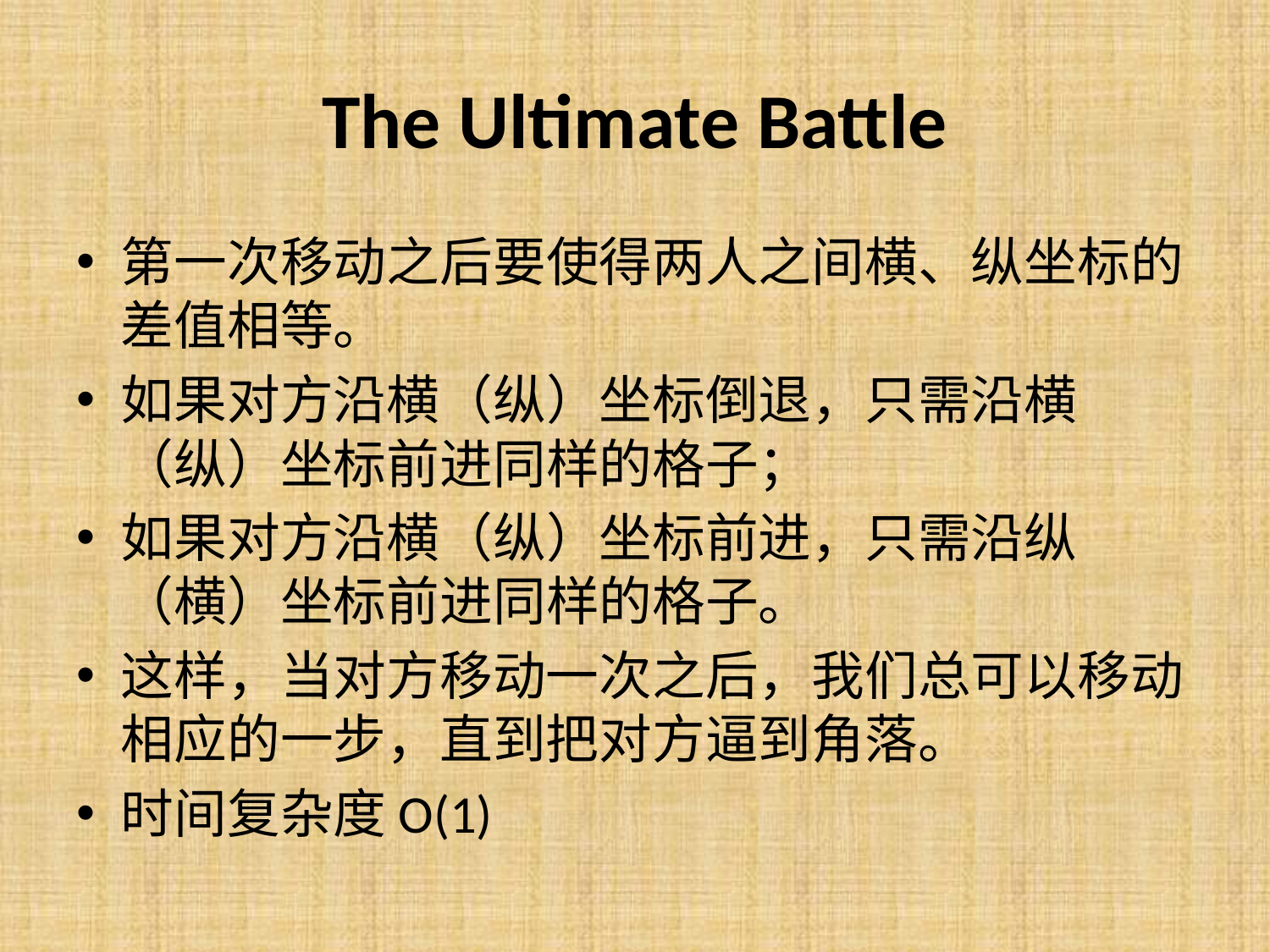

# The Ultimate Battle
第一次移动之后要使得两人之间横、纵坐标的差值相等。
如果对方沿横（纵）坐标倒退，只需沿横（纵）坐标前进同样的格子；
如果对方沿横（纵）坐标前进，只需沿纵（横）坐标前进同样的格子。
这样，当对方移动一次之后，我们总可以移动相应的一步，直到把对方逼到角落。
时间复杂度O(1)